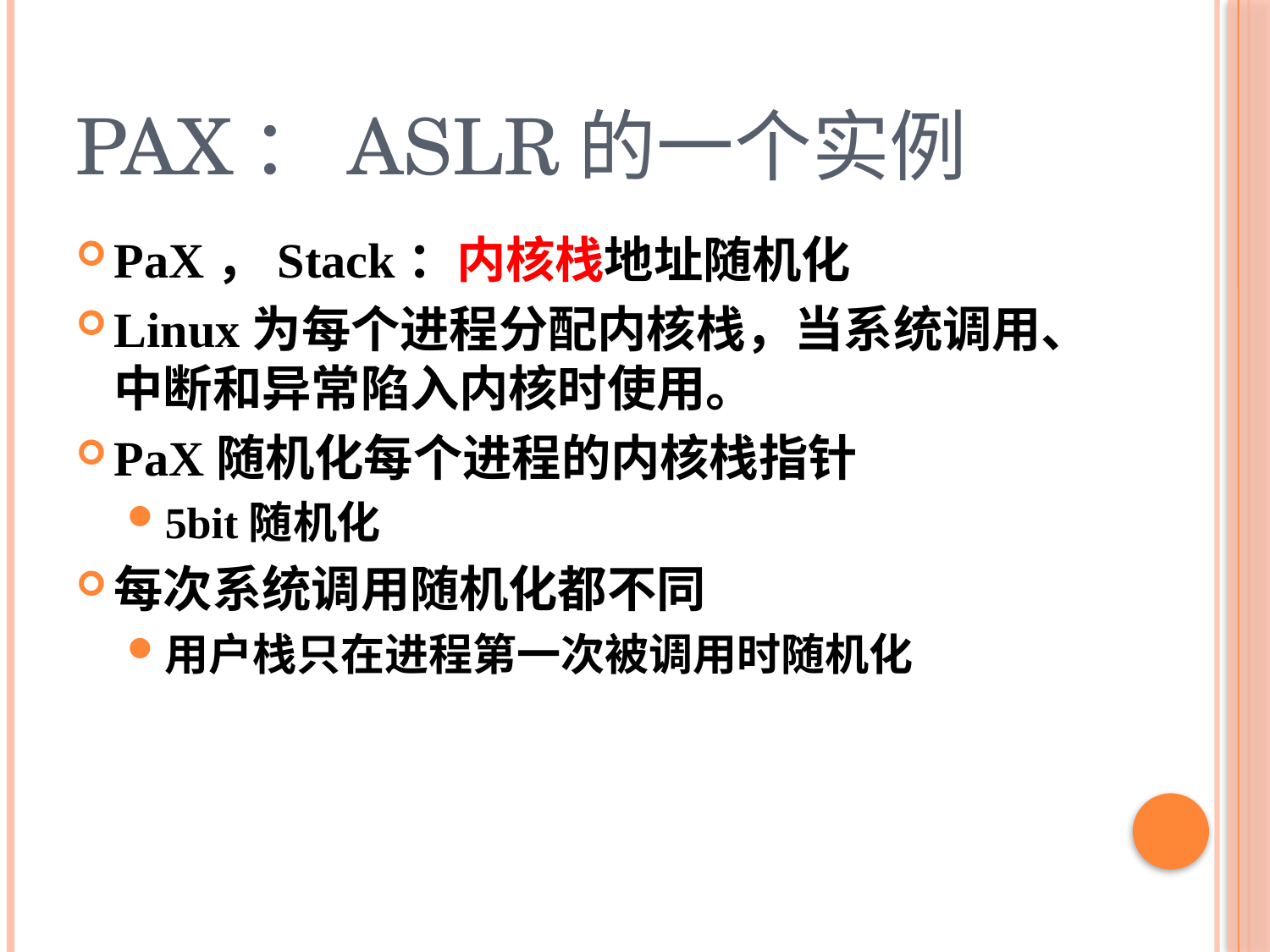

# PaX：ASLR的一个实例
PaX，Stack：内核栈地址随机化
Linux为每个进程分配内核栈，当系统调用、中断和异常陷入内核时使用。
PaX随机化每个进程的内核栈指针
5bit随机化
每次系统调用随机化都不同
用户栈只在进程第一次被调用时随机化